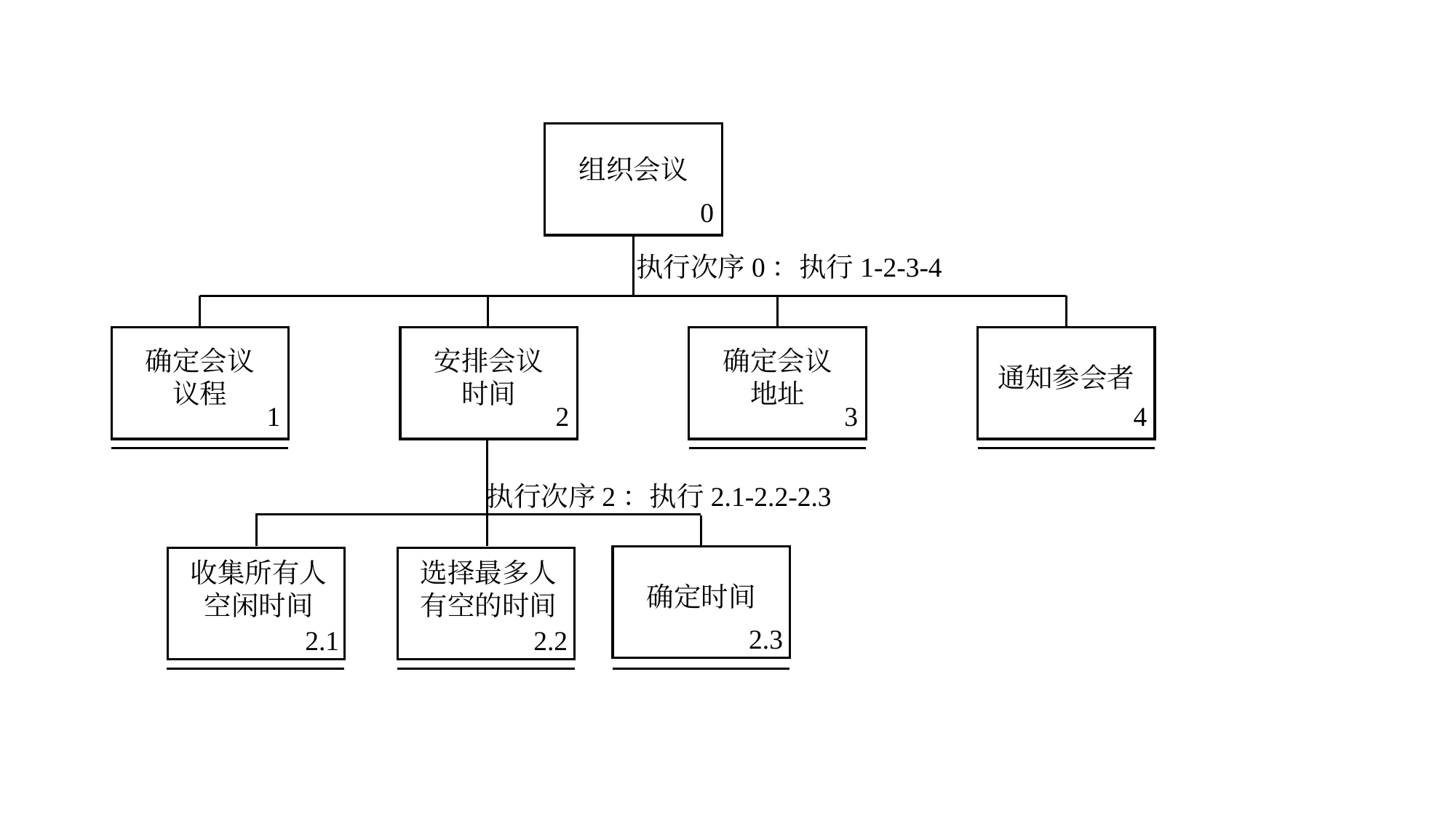

组织会议
0
执行次序0：执行1-2-3-4

确定会议
议程
1

安排会议
时间
2

确定会议
地址
3

通知参会者
4
执行次序2：执行2.1-2.2-2.3

确定时间
2.3

选择最多人有空的时间
2.2

收集所有人空闲时间
2.1